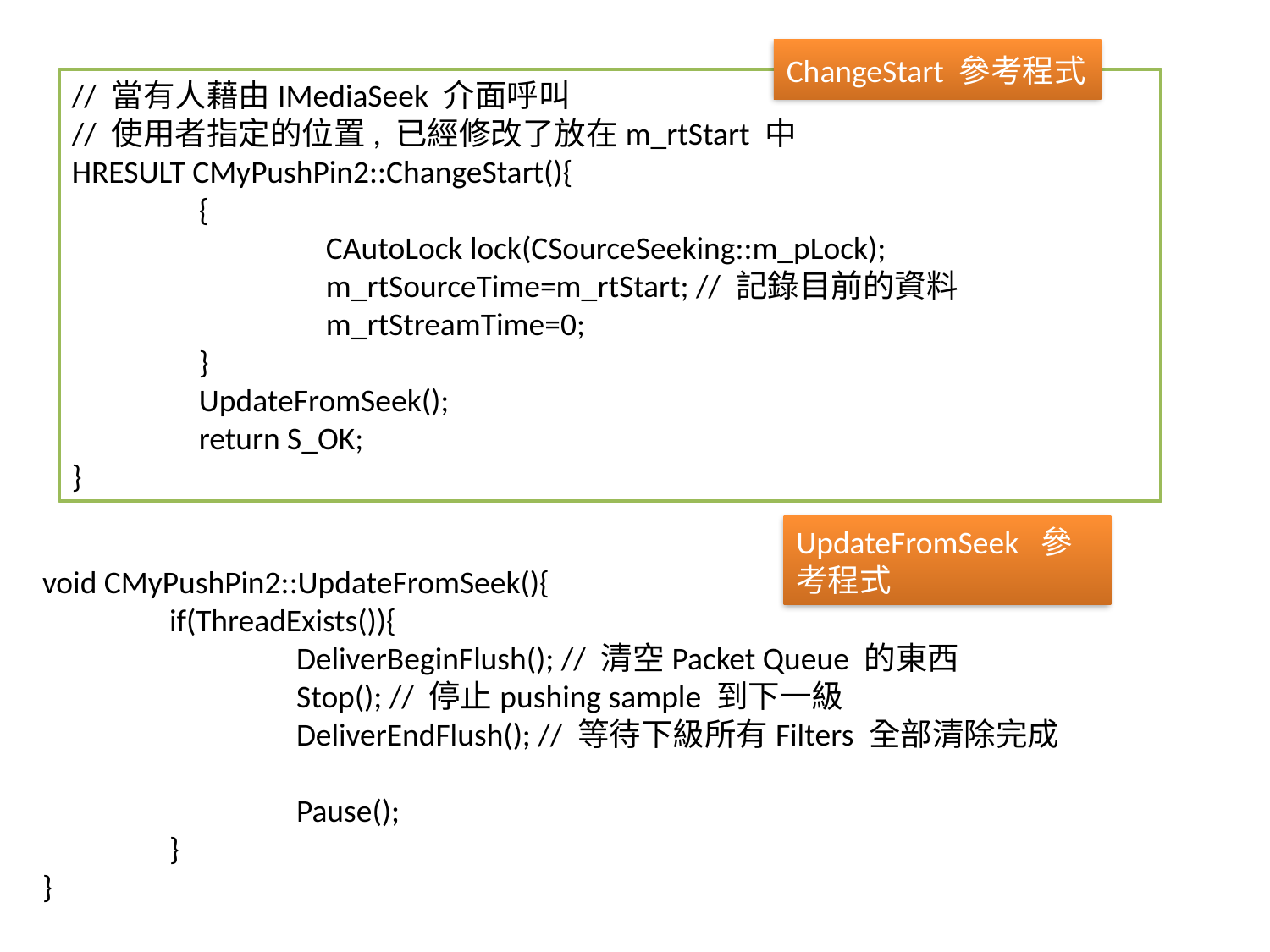

ChangeStart 參考程式
// 當有人藉由IMediaSeek 介面呼叫
// 使用者指定的位置, 已經修改了放在m_rtStart 中
HRESULT CMyPushPin2::ChangeStart(){
	{
		CAutoLock lock(CSourceSeeking::m_pLock);
		m_rtSourceTime=m_rtStart; // 記錄目前的資料
		m_rtStreamTime=0;
	}
	UpdateFromSeek();
	return S_OK;
}
UpdateFromSeek  參考程式
void CMyPushPin2::UpdateFromSeek(){
	if(ThreadExists()){
		DeliverBeginFlush(); // 清空Packet Queue 的東西
		Stop(); // 停止pushing sample 到下一級
		DeliverEndFlush(); // 等待下級所有Filters 全部清除完成

		Pause();
	}
}